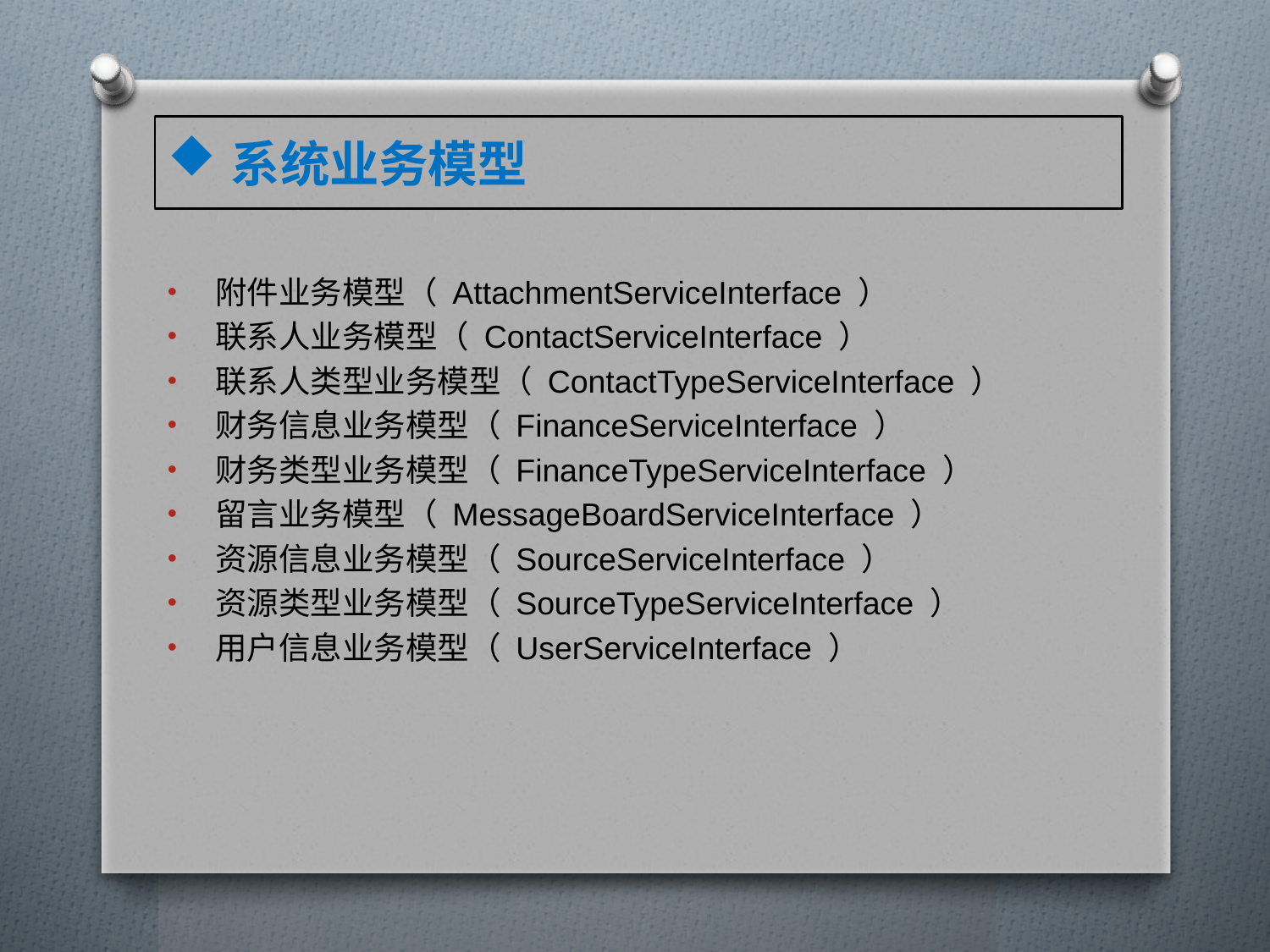

# 系统业务模型
附件业务模型（ AttachmentServiceInterface ）
联系人业务模型（ ContactServiceInterface ）
联系人类型业务模型（ ContactTypeServiceInterface ）
财务信息业务模型（ FinanceServiceInterface ）
财务类型业务模型（ FinanceTypeServiceInterface ）
留言业务模型（ MessageBoardServiceInterface ）
资源信息业务模型（ SourceServiceInterface ）
资源类型业务模型（ SourceTypeServiceInterface ）
用户信息业务模型（ UserServiceInterface ）